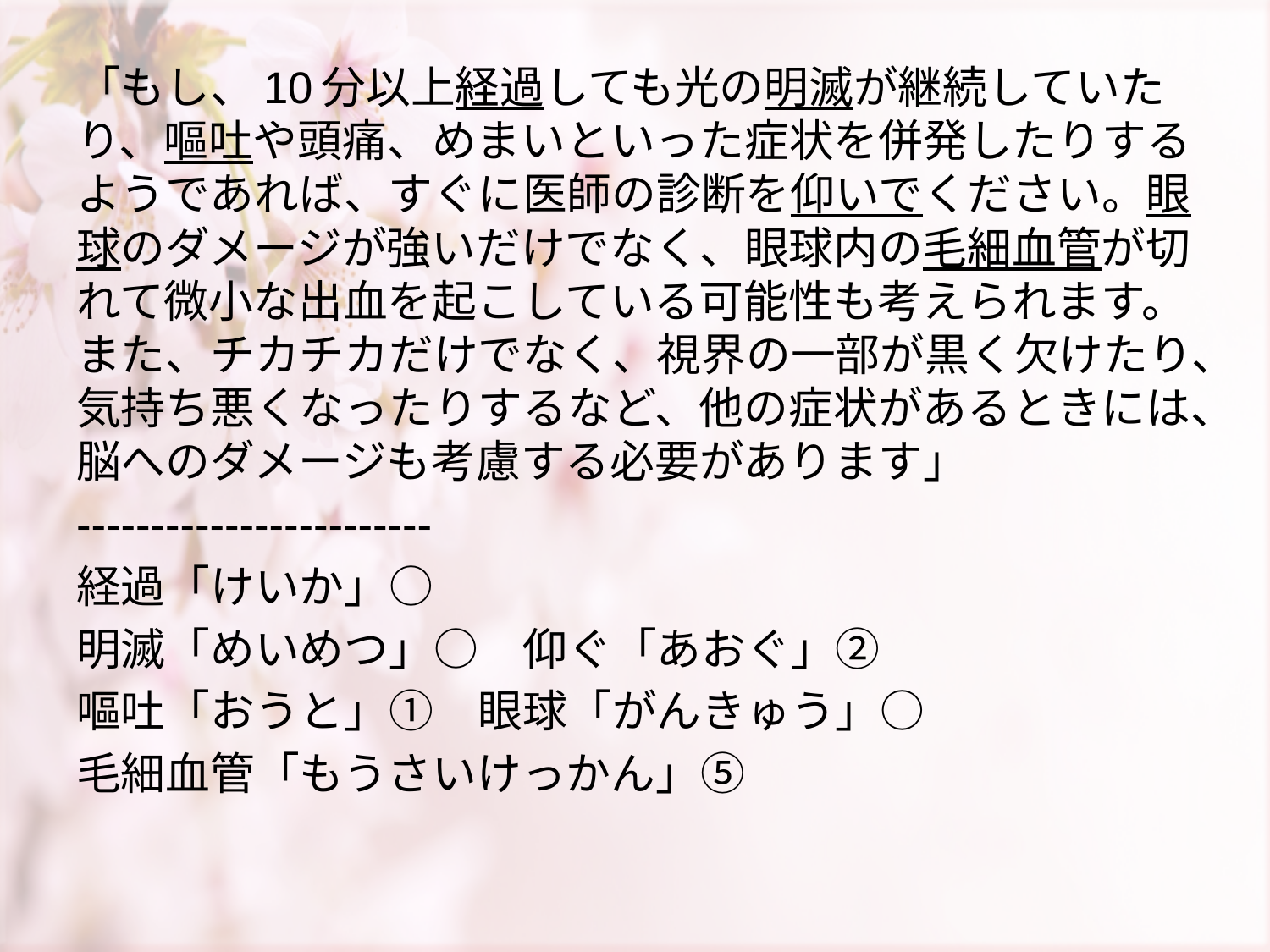

「もし、10分以上経過しても光の明滅が継続していたり、嘔吐や頭痛、めまいといった症状を併発したりするようであれば、すぐに医師の診断を仰いでください。眼球のダメージが強いだけでなく、眼球内の毛細血管が切れて微小な出血を起こしている可能性も考えられます。また、チカチカだけでなく、視界の一部が黒く欠けたり、気持ち悪くなったりするなど、他の症状があるときには、脳へのダメージも考慮する必要があります」
------------------------
経過「けいか」○
明滅「めいめつ」○　仰ぐ「あおぐ」②
嘔吐「おうと」①　眼球「がんきゅう」○
毛細血管「もうさいけっかん」⑤